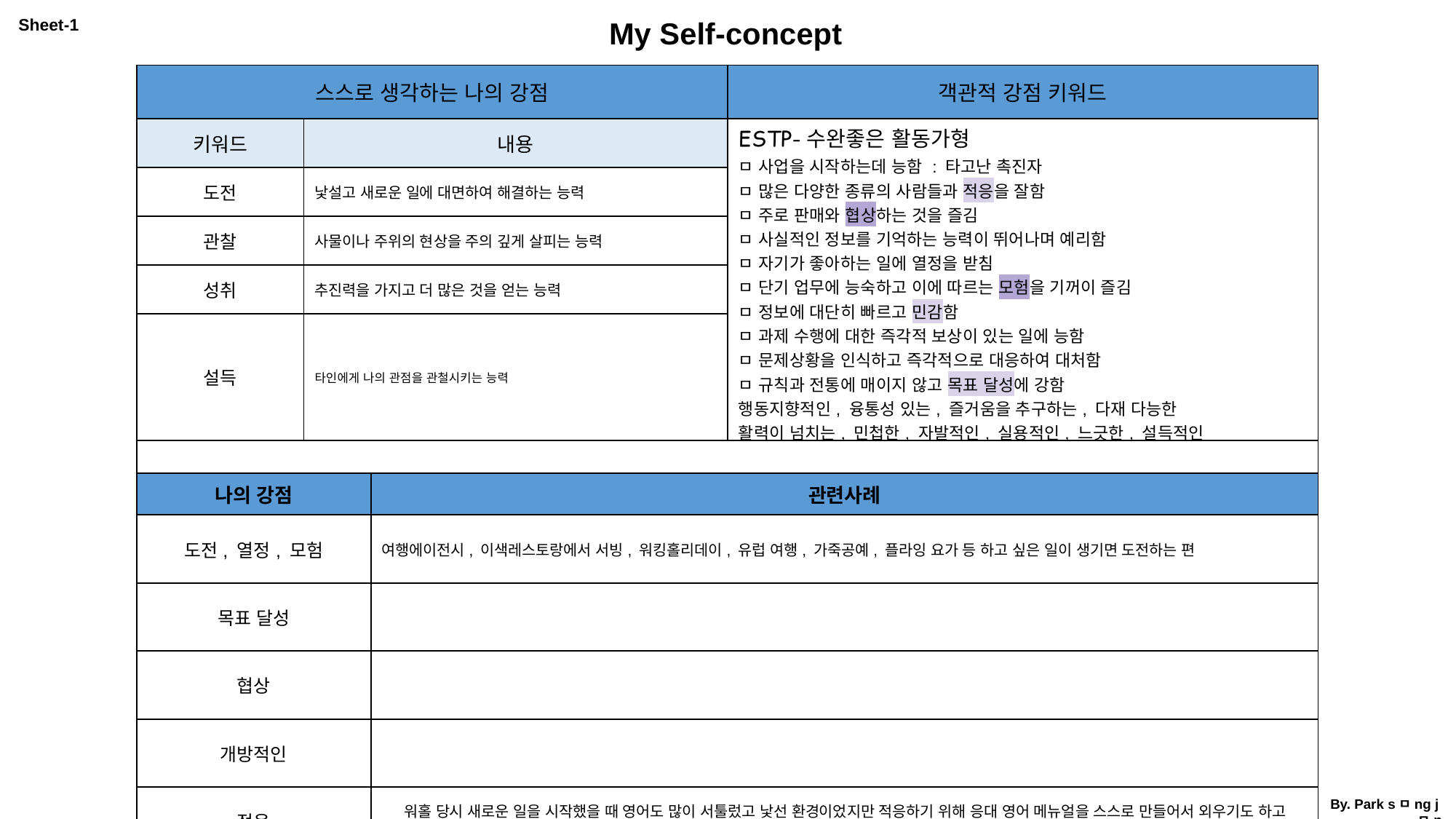

Sheet-1
My Self-concept
| 스스로 생각하는 나의 강점 |  |  | 객관적 강점 키워드 |
| --- | --- | --- | --- |
| 키워드 | 내용 |  | ESTP-수완좋은 활동가형 ㅁ 사업을 시작하는데 능함 : 타고난 촉진자 ㅁ 많은 다양한 종류의 사람들과 적응을 잘함 ㅁ 주로 판매와 협상하는 것을 즐김 ㅁ 사실적인 정보를 기억하는 능력이 뛰어나며 예리함 ㅁ 자기가 좋아하는 일에 열정을 받침 ㅁ 단기 업무에 능숙하고 이에 따르는 모험을 기꺼이 즐김 ㅁ 정보에 대단히 빠르고 민감함 ㅁ 과제 수행에 대한 즉각적 보상이 있는 일에 능함 ㅁ 문제상황을 인식하고 즉각적으로 대응하여 대처함 ㅁ 규칙과 전통에 매이지 않고 목표 달성에 강함 행동지향적인, 융통성 있는, 즐거움을 추구하는, 다재 다능한 활력이 넘치는, 민첩한, 자발적인, 실용적인, 느긋한, 설득적인 개방적인, 재빠른 |
| 도전 | 낯설고 새로운 일에 대면하여 해결하는 능력 |  |  |
| 관찰 | 사물이나 주위의 현상을 주의 깊게 살피는 능력 |  |  |
| 성취 | 추진력을 가지고 더 많은 것을 얻는 능력 |  |  |
| 설득 | 타인에게 나의 관점을 관철시키는 능력 |  |  |
|  |  |  |  |
| 나의 강점 |  | 관련사례 |  |
| 도전, 열정, 모험 |  | 여행에이전시, 이색레스토랑에서 서빙, 워킹홀리데이, 유럽 여행, 가죽공예, 플라잉 요가 등 하고 싶은 일이 생기면 도전하는 편 |  |
| 목표 달성 |  |  |  |
| 협상 |  |  |  |
| 개방적인 |  |  |  |
| 적응 |  | 워홀 당시 새로운 일을 시작했을 때 영어도 많이 서툴렀고 낯선 환경이었지만 적응하기 위해 응대 영어 메뉴얼을 스스로 만들어서 외우기도 하고 단골들의 특성을 잘 기억해서 웃으면서 이야기 하곤 함 |  |
By. Park sㅁng jㅁn